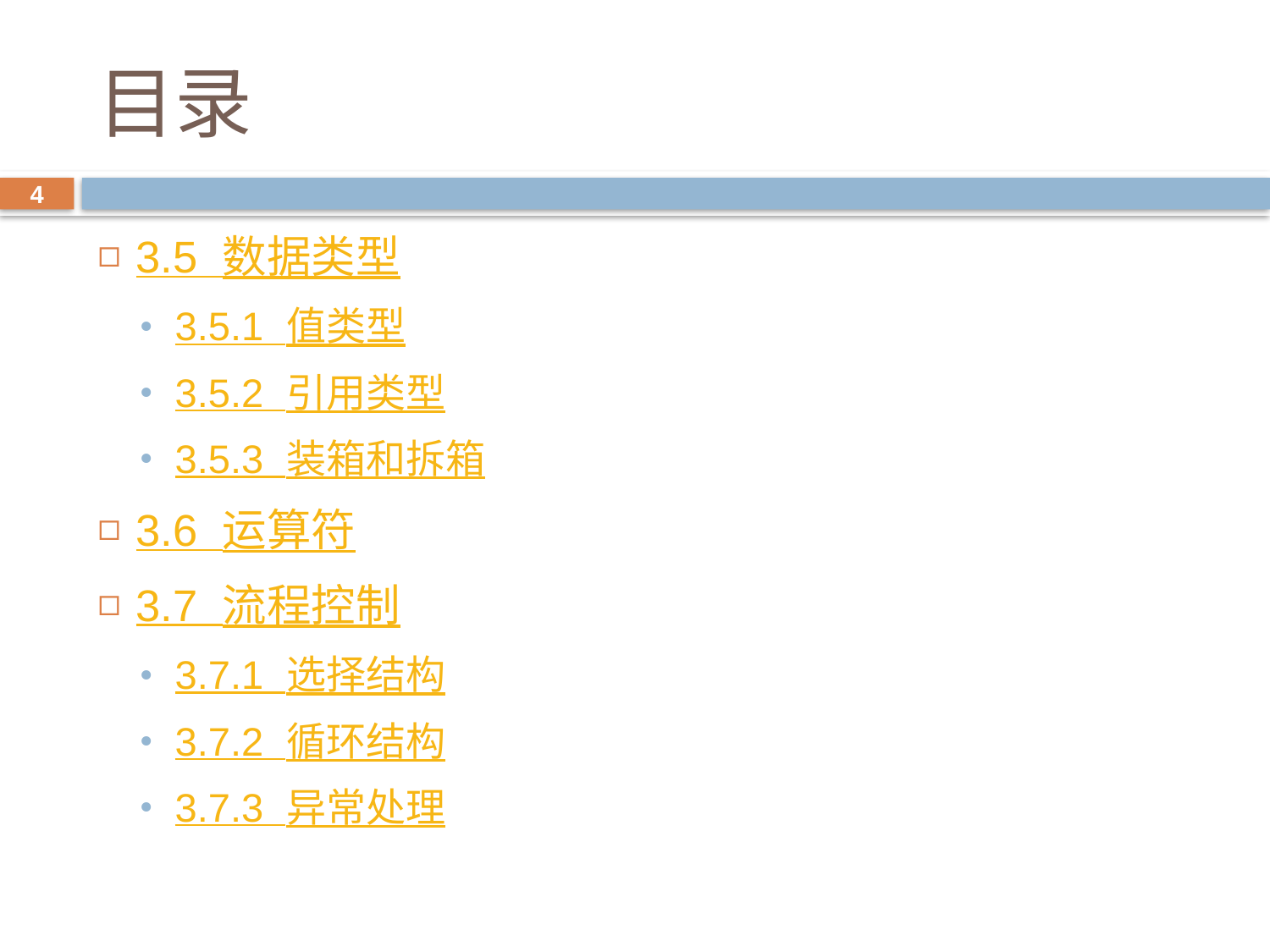

# 目录
4
3.5  数据类型
3.5.1  值类型
3.5.2  引用类型
3.5.3  装箱和拆箱
3.6  运算符
3.7  流程控制
3.7.1  选择结构
3.7.2  循环结构
3.7.3  异常处理